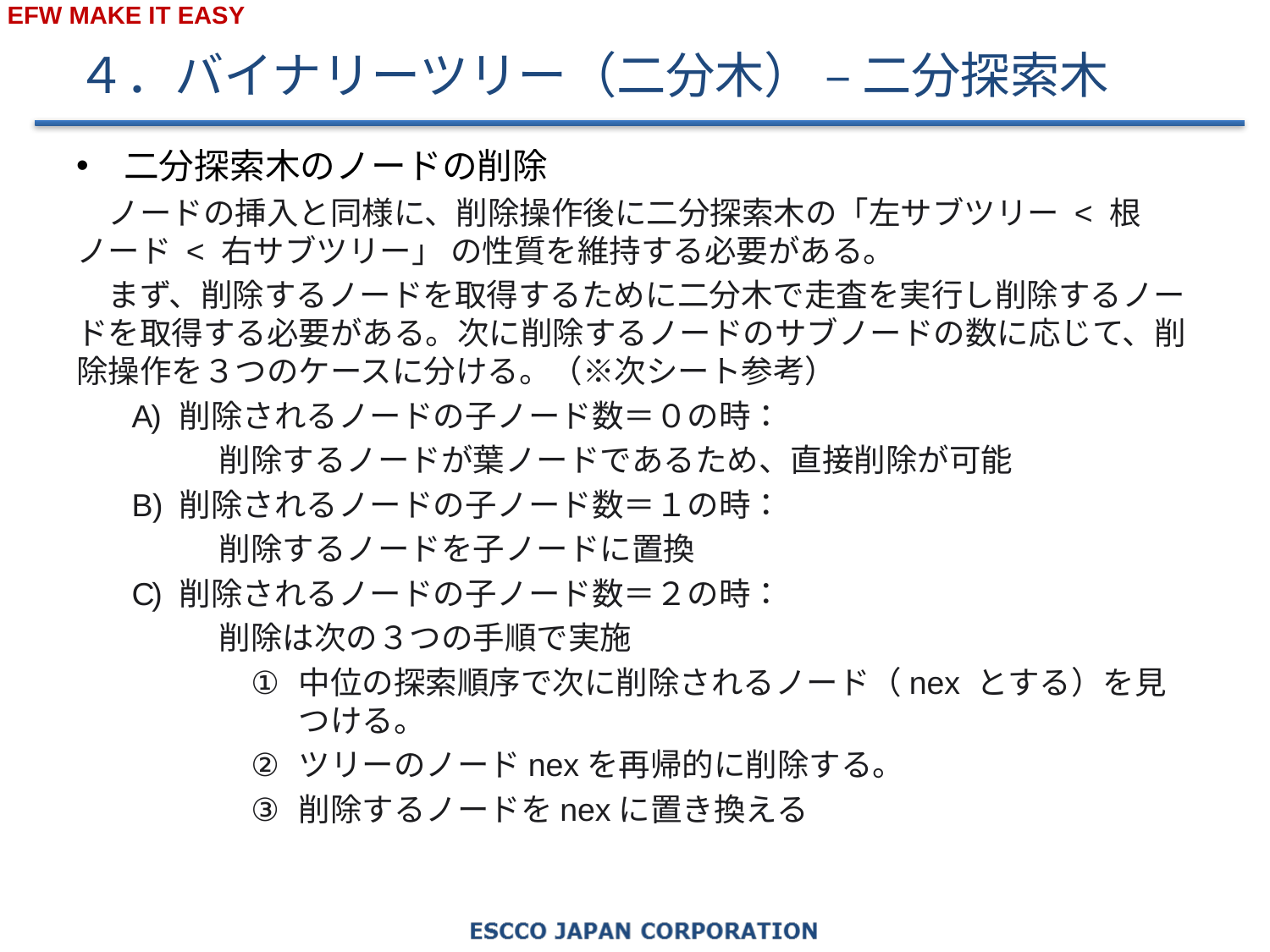

# ４．バイナリーツリー（二分木） – 二分探索木
二分探索木のノードの削除
　ノードの挿入と同様に、削除操作後に二分探索木の「左サブツリー < 根ノード < 右サブツリー」 の性質を維持する必要がある。
　まず、削除するノードを取得するために二分木で走査を実行し削除するノードを取得する必要がある。次に削除するノードのサブノードの数に応じて、削除操作を３つのケースに分ける。（※次シート参考）
削除されるノードの子ノード数＝０の時：
　削除するノードが葉ノードであるため、直接削除が可能
削除されるノードの子ノード数＝１の時：
　削除するノードを子ノードに置換
削除されるノードの子ノード数＝２の時：
　削除は次の３つの手順で実施
中位の探索順序で次に削除されるノード（nex とする）を見つける。
ツリーのノードnexを再帰的に削除する。
削除するノードをnexに置き換える